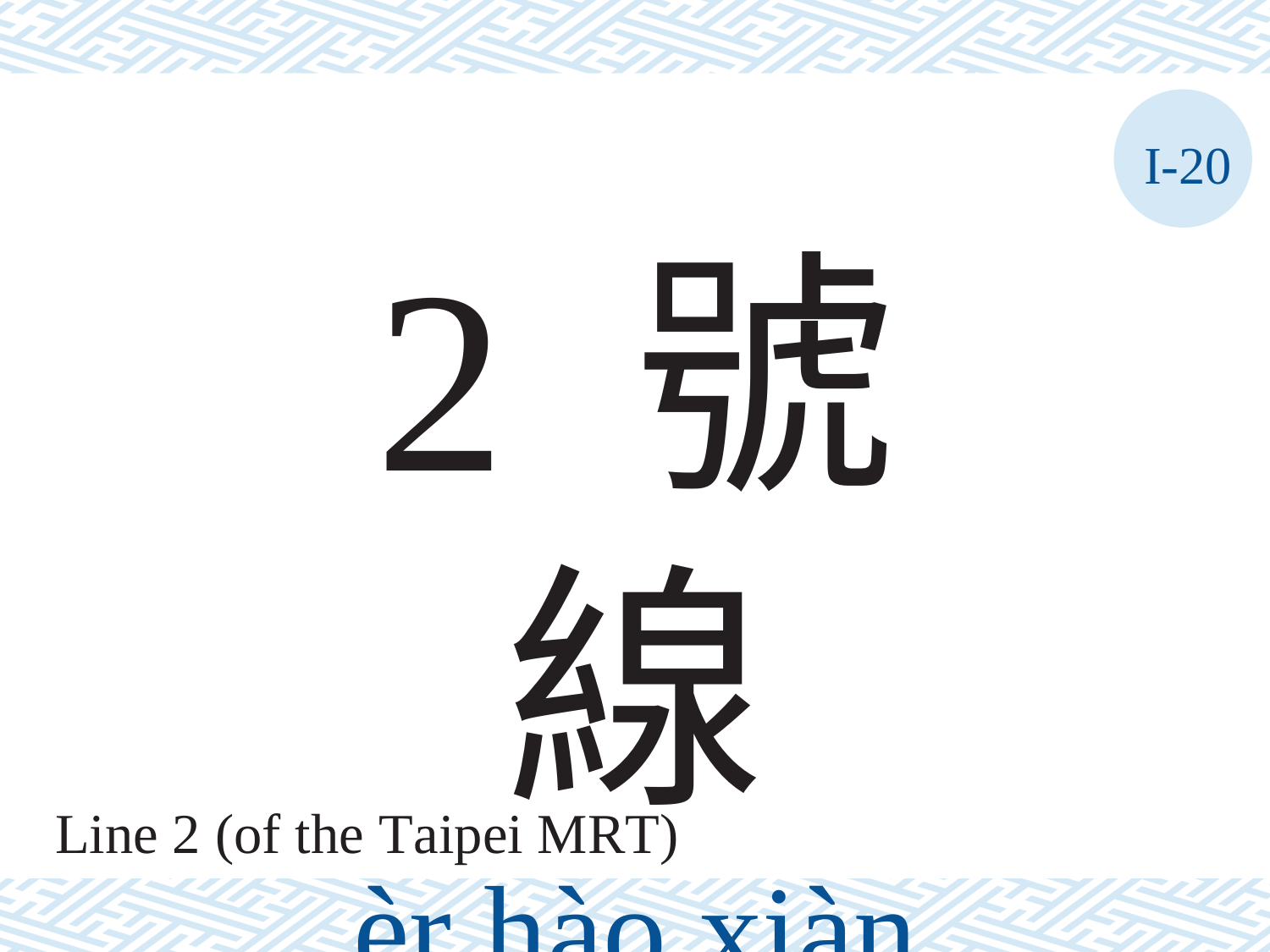

I-20
2 號線
èr	hào	xiàn
Line 2 (of the Taipei MRT)